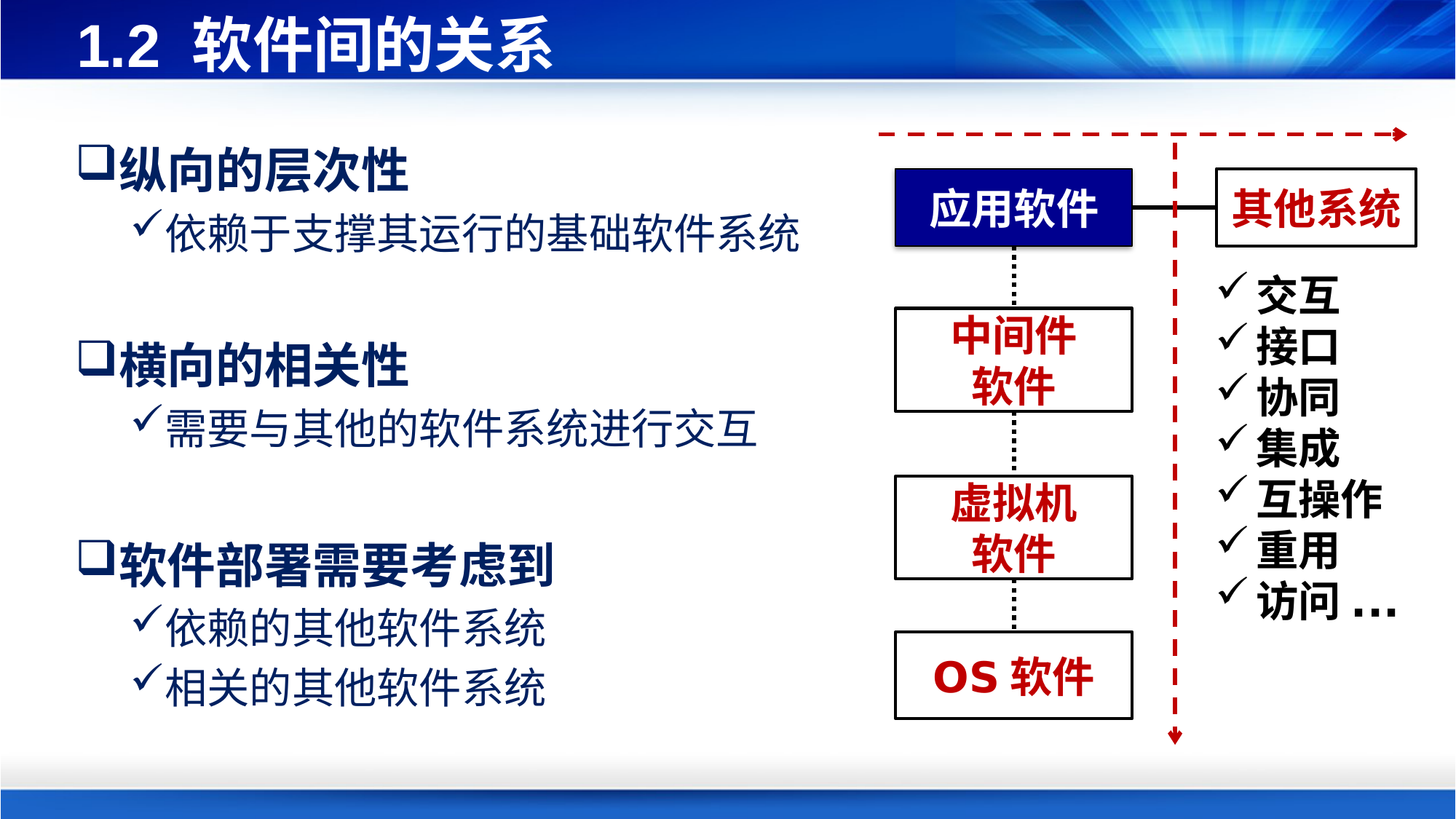

# 1.2 软件间的关系
纵向的层次性
依赖于支撑其运行的基础软件系统

横向的相关性
需要与其他的软件系统进行交互

软件部署需要考虑到
依赖的其他软件系统
相关的其他软件系统
应用软件
其他系统
交互
接口
协同
集成
互操作
重用
访问...
中间件
软件
虚拟机
软件
OS软件